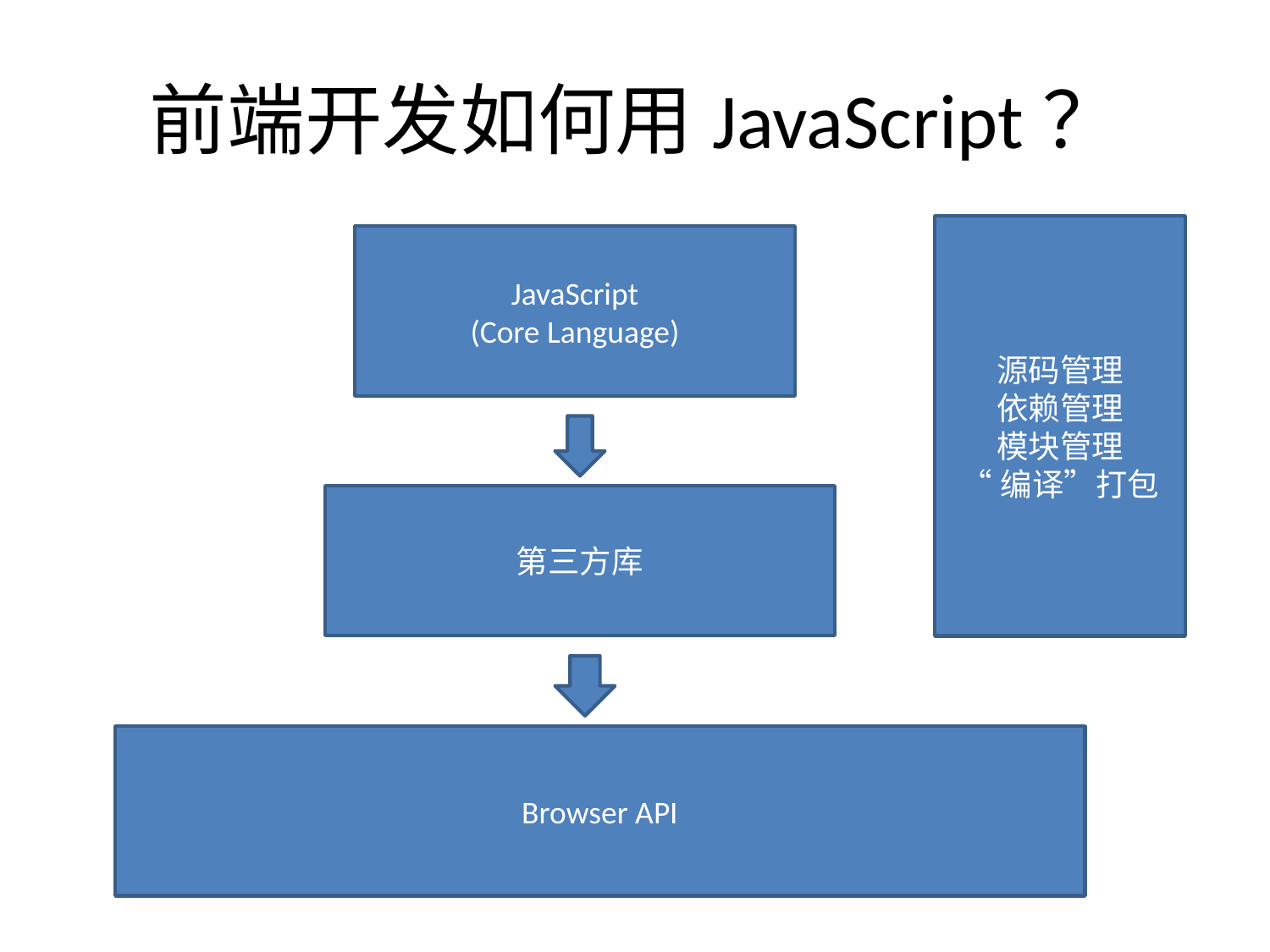

# 前端开发如何用JavaScript？

源码管理
依赖管理
模块管理
“编译”打包

JavaScript
(Core Language)

第三方库

Browser API